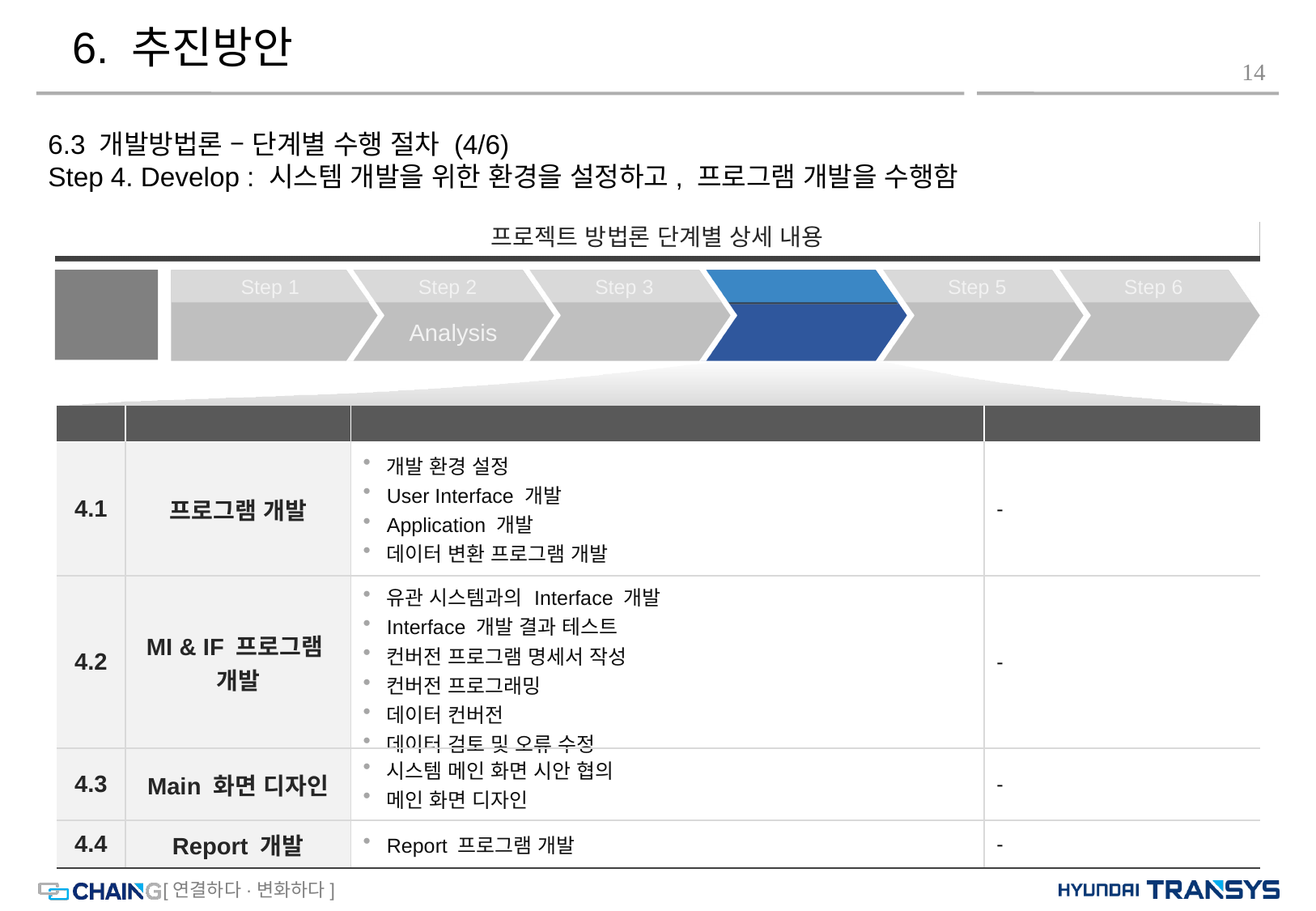

# 6. 추진방안
14
6.3 개발방법론 – 단계별 수행 절차 (4/6)
Step 4. Develop : 시스템 개발을 위한 환경을 설정하고, 프로그램 개발을 수행함
프로젝트 방법론 단계별 상세 내용
Step
Step 1
Step 2
Step 3
Step 4
Step 5
Step 6

Initiation
Analysis
Design
Develop
Test
Deployment

| No. | 주요 Activity | 주요 내용 | 주요 산출물 |
| --- | --- | --- | --- |
| 4.1 | 프로그램 개발 | 개발 환경 설정 User Interface 개발 Application 개발 데이터 변환 프로그램 개발 | - |
| 4.2 | MI & IF 프로그램 개발 | 유관 시스템과의 Interface 개발 Interface 개발 결과 테스트 컨버전 프로그램 명세서 작성 컨버전 프로그래밍 데이터 컨버전 데이터 검토 및 오류 수정 | - |
| 4.3 | Main 화면 디자인 | 시스템 메인 화면 시안 협의 메인 화면 디자인 | - |
| 4.4 | Report 개발 | Report 프로그램 개발 | - |